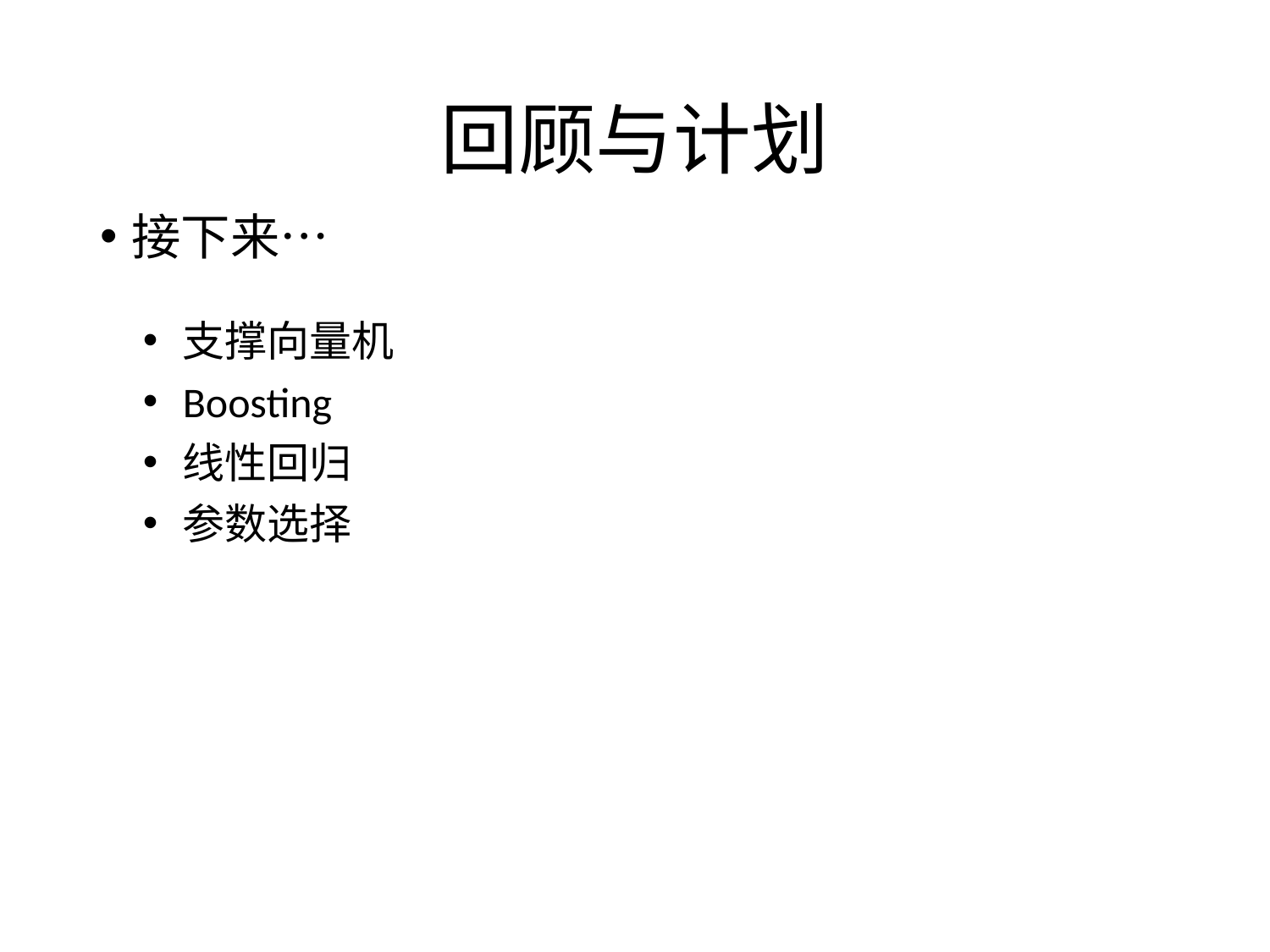

# 回顾与计划
接下来…
支撑向量机
Boosting
线性回归
参数选择